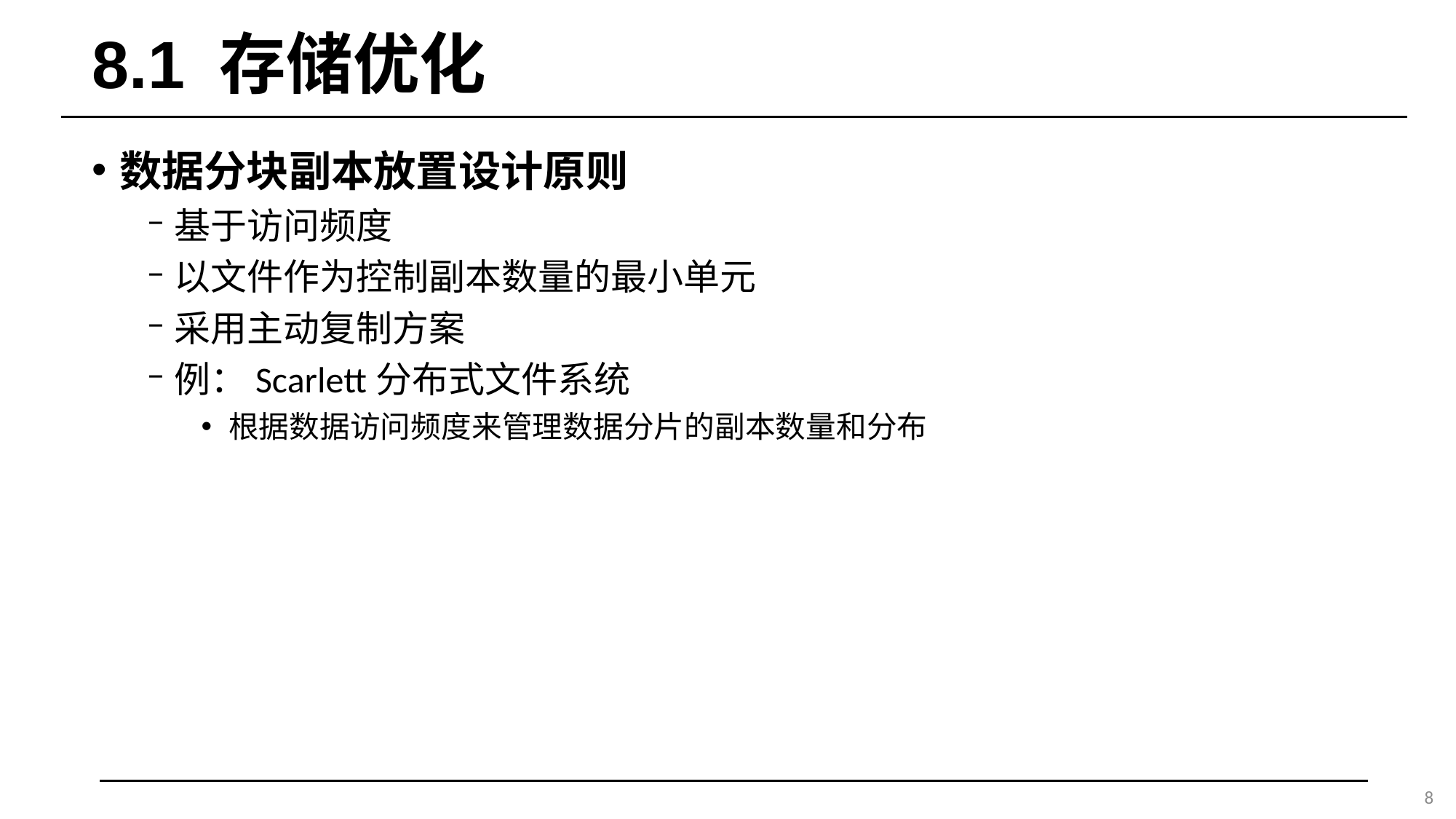

# 8.1 存储优化
数据分块副本放置设计原则
基于访问频度
以文件作为控制副本数量的最小单元
采用主动复制方案
例：Scarlett分布式文件系统
根据数据访问频度来管理数据分片的副本数量和分布
8